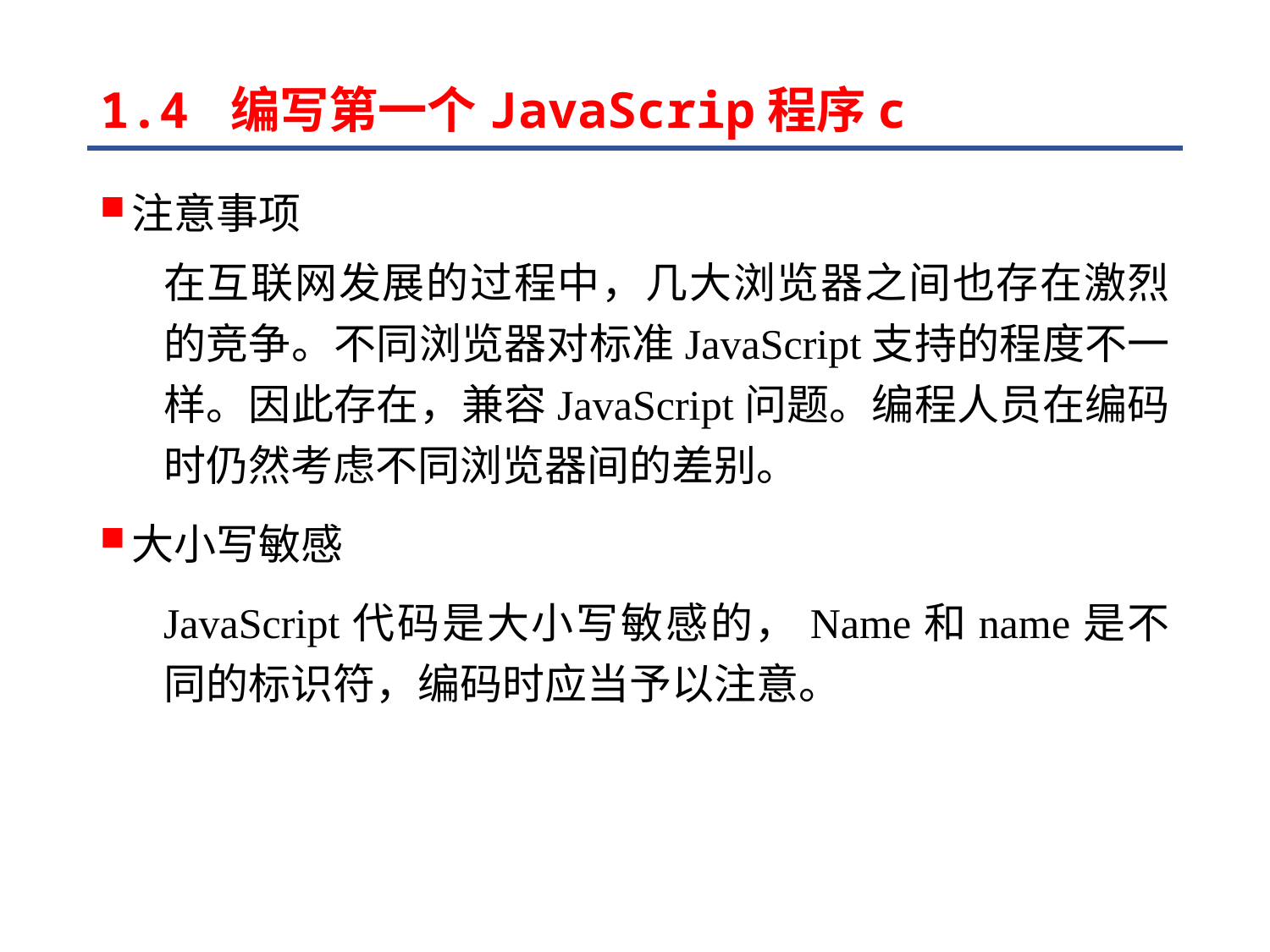

# 1.4 编写第一个JavaScrip程序c
注意事项
在互联网发展的过程中，几大浏览器之间也存在激烈的竞争。不同浏览器对标准JavaScript支持的程度不一样。因此存在，兼容JavaScript问题。编程人员在编码时仍然考虑不同浏览器间的差别。
大小写敏感
JavaScript代码是大小写敏感的，Name和name是不同的标识符，编码时应当予以注意。